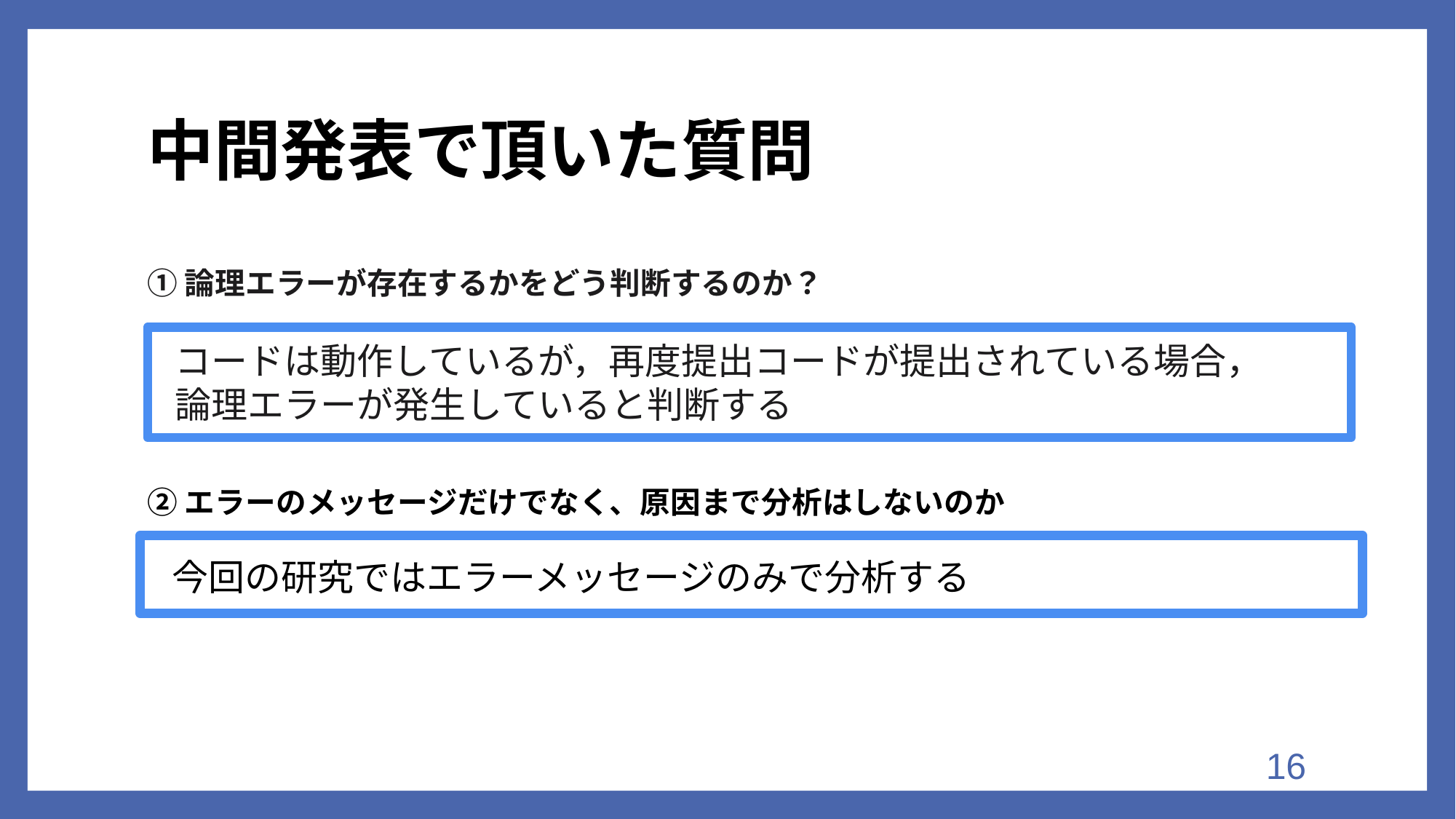

# 中間発表で頂いた質問
①論理エラーが存在するかをどう判断するのか？
コードは動作しているが，再度提出コードが提出されている場合，論理エラーが発生していると判断する

②エラーのメッセージだけでなく、原因まで分析はしないのか

今回の研究ではエラーメッセージのみで分析する
16